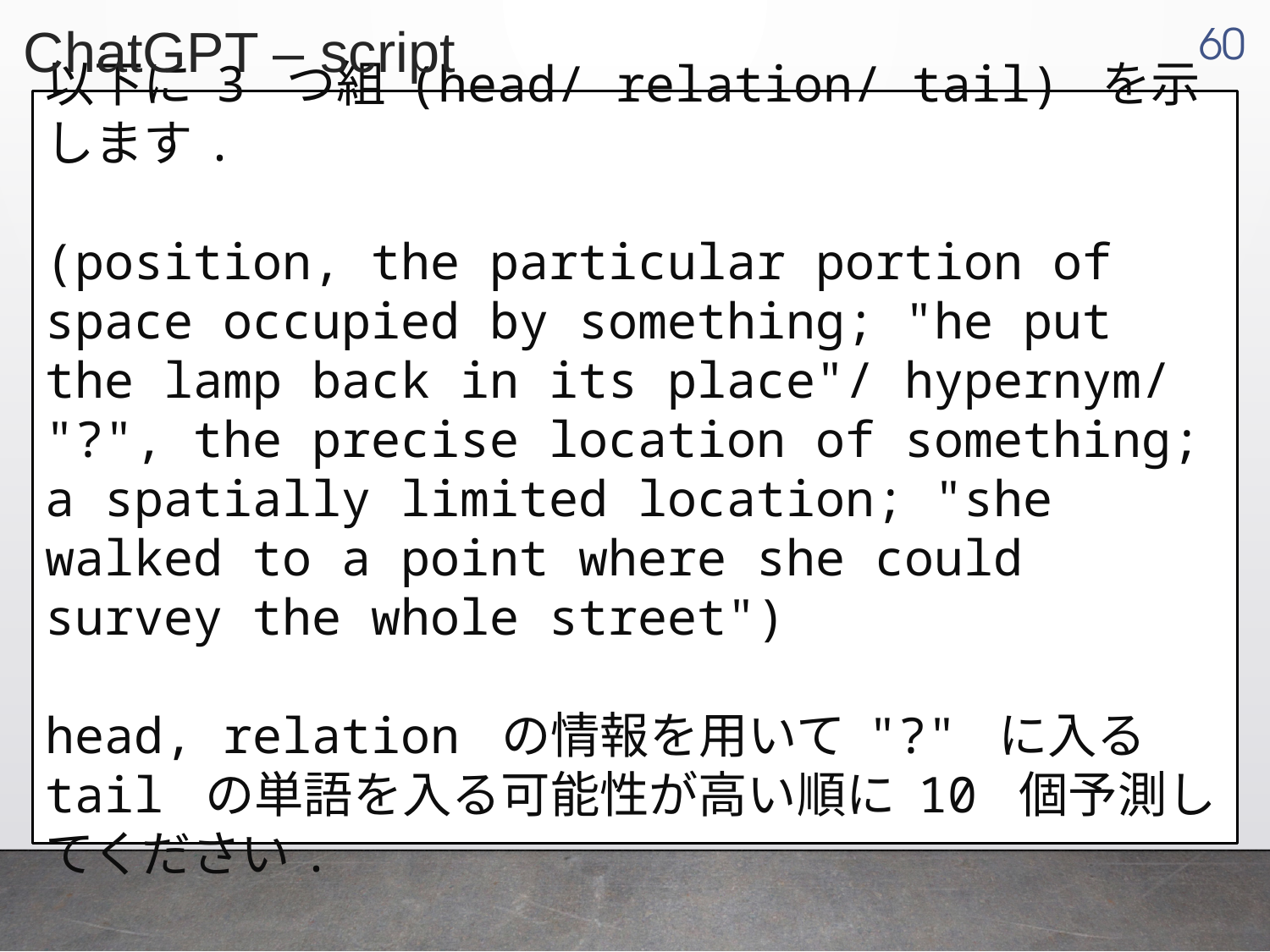

ChatGPT – script
60
以下に 3 つ組 (head/ relation/ tail) を示します.

(position, the particular portion of space occupied by something; "he put the lamp back in its place"/ hypernym/ "?", the precise location of something; a spatially limited location; "she walked to a point where she could survey the whole street")

head, relation の情報を用いて "?" に入る tail の単語を入る可能性が高い順に 10 個予測してください.